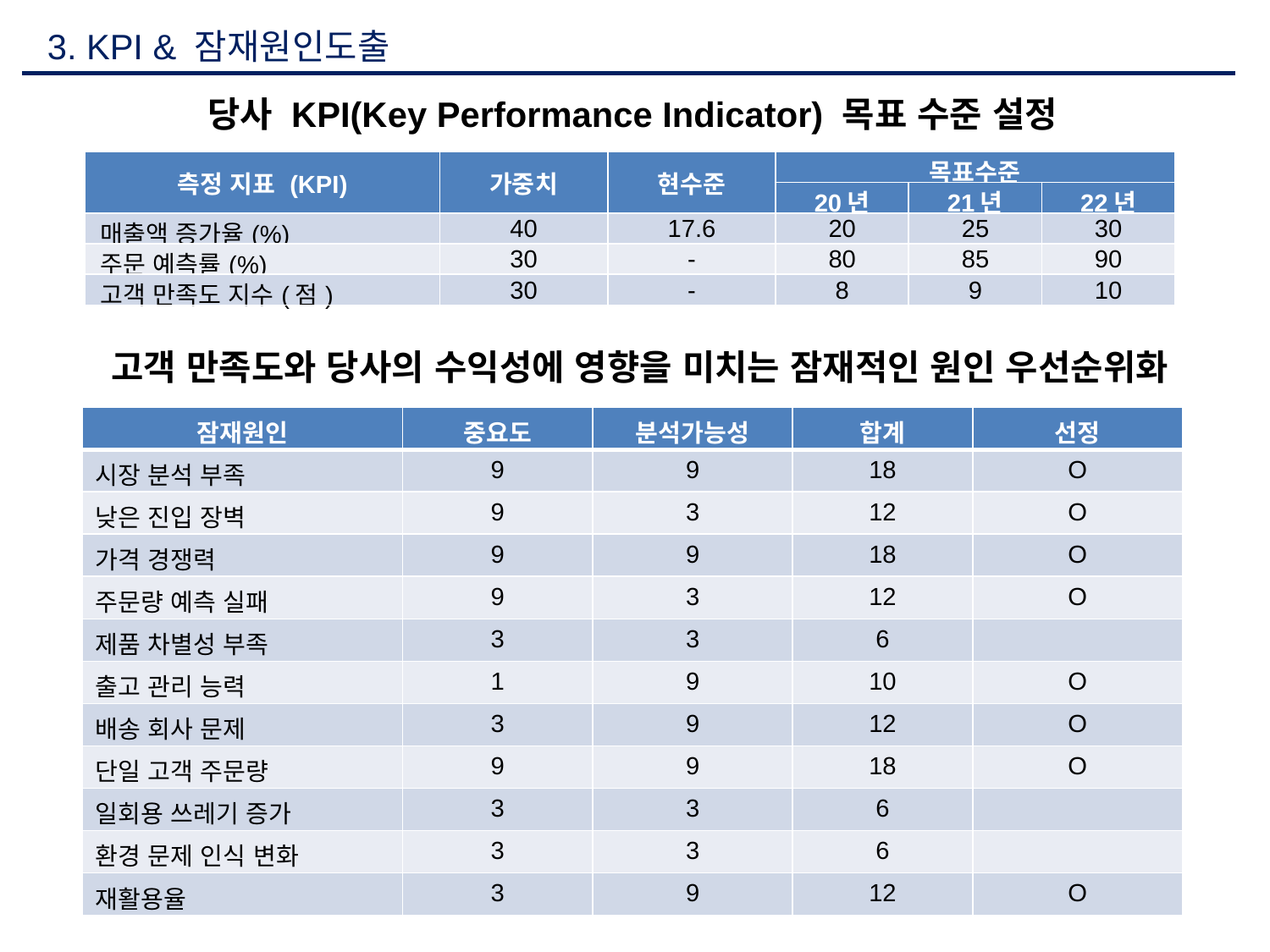

3. KPI & 잠재원인도출
당사 KPI(Key Performance Indicator) 목표 수준 설정
| 측정 지표 (KPI) | 가중치 | 현수준 | 목표수준 |  |  |
| --- | --- | --- | --- | --- | --- |
|  |  |  | 20년 | 21년 | 22년 |
| 매출액 증가율(%) | 40 | 17.6 | 20 | 25 | 30 |
| 주문 예측률(%) | 30 | - | 80 | 85 | 90 |
| 고객 만족도 지수(점) | 30 | - | 8 | 9 | 10 |
고객 만족도와 당사의 수익성에 영향을 미치는 잠재적인 원인 우선순위화
| 잠재원인 | 중요도 | 분석가능성 | 합계 | 선정 |
| --- | --- | --- | --- | --- |
| 시장 분석 부족 | 9 | 9 | 18 | O |
| 낮은 진입 장벽 | 9 | 3 | 12 | O |
| 가격 경쟁력 | 9 | 9 | 18 | O |
| 주문량 예측 실패 | 9 | 3 | 12 | O |
| 제품 차별성 부족 | 3 | 3 | 6 |  |
| 출고 관리 능력 | 1 | 9 | 10 | O |
| 배송 회사 문제 | 3 | 9 | 12 | O |
| 단일 고객 주문량 | 9 | 9 | 18 | O |
| 일회용 쓰레기 증가 | 3 | 3 | 6 |  |
| 환경 문제 인식 변화 | 3 | 3 | 6 |  |
| 재활용율 | 3 | 9 | 12 | O |